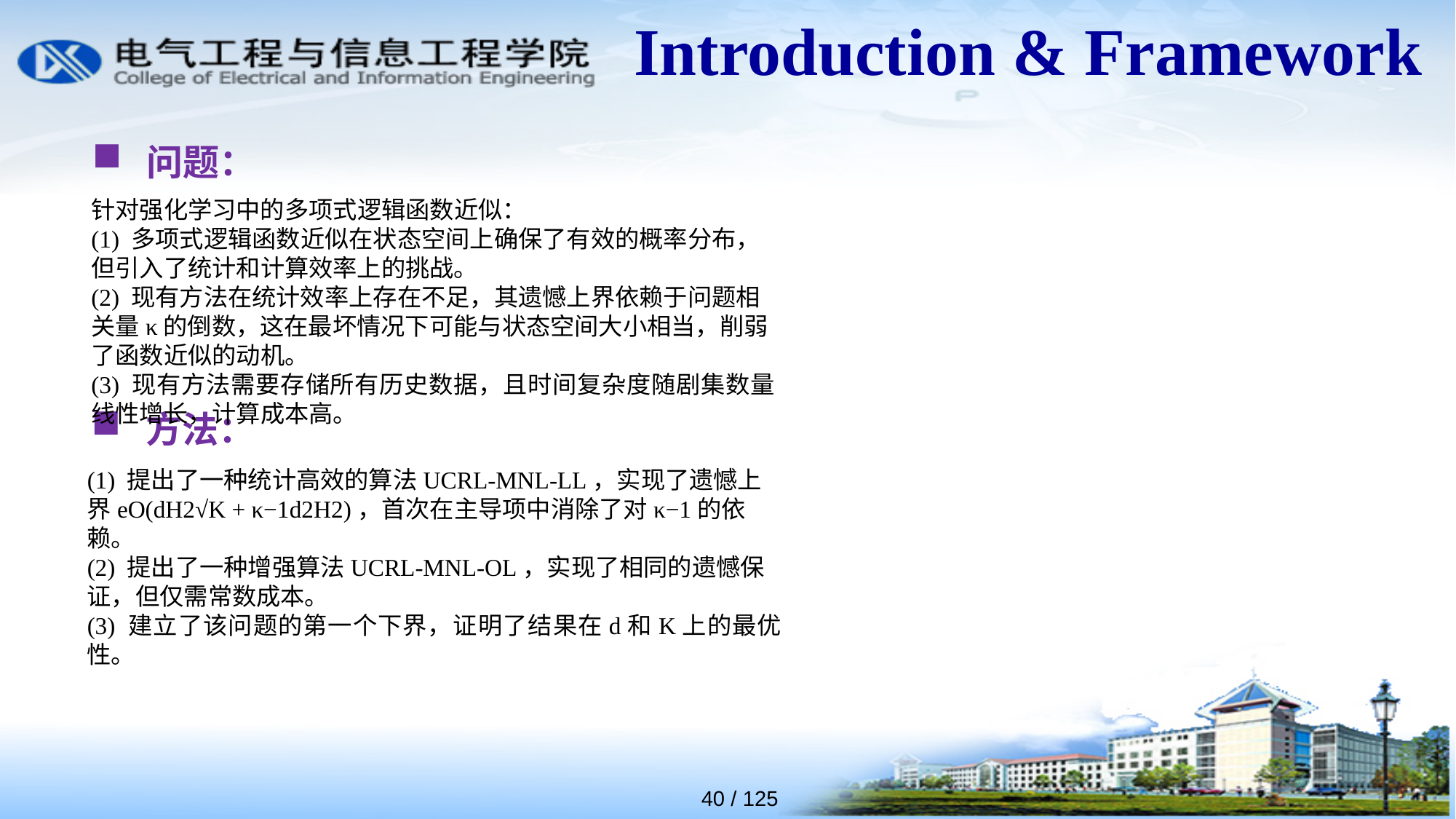

Introduction & Framework
问题：
针对强化学习中的多项式逻辑函数近似：
(1) 多项式逻辑函数近似在状态空间上确保了有效的概率分布，但引入了统计和计算效率上的挑战。
(2) 现有方法在统计效率上存在不足，其遗憾上界依赖于问题相关量κ的倒数，这在最坏情况下可能与状态空间大小相当，削弱了函数近似的动机。
(3) 现有方法需要存储所有历史数据，且时间复杂度随剧集数量线性增长，计算成本高。
方法：
(1) 提出了一种统计高效的算法UCRL-MNL-LL，实现了遗憾上界eO(dH2√K + κ−1d2H2)，首次在主导项中消除了对κ−1的依赖。
(2) 提出了一种增强算法UCRL-MNL-OL，实现了相同的遗憾保证，但仅需常数成本。
(3) 建立了该问题的第一个下界，证明了结果在d和K上的最优性。
40 / 125